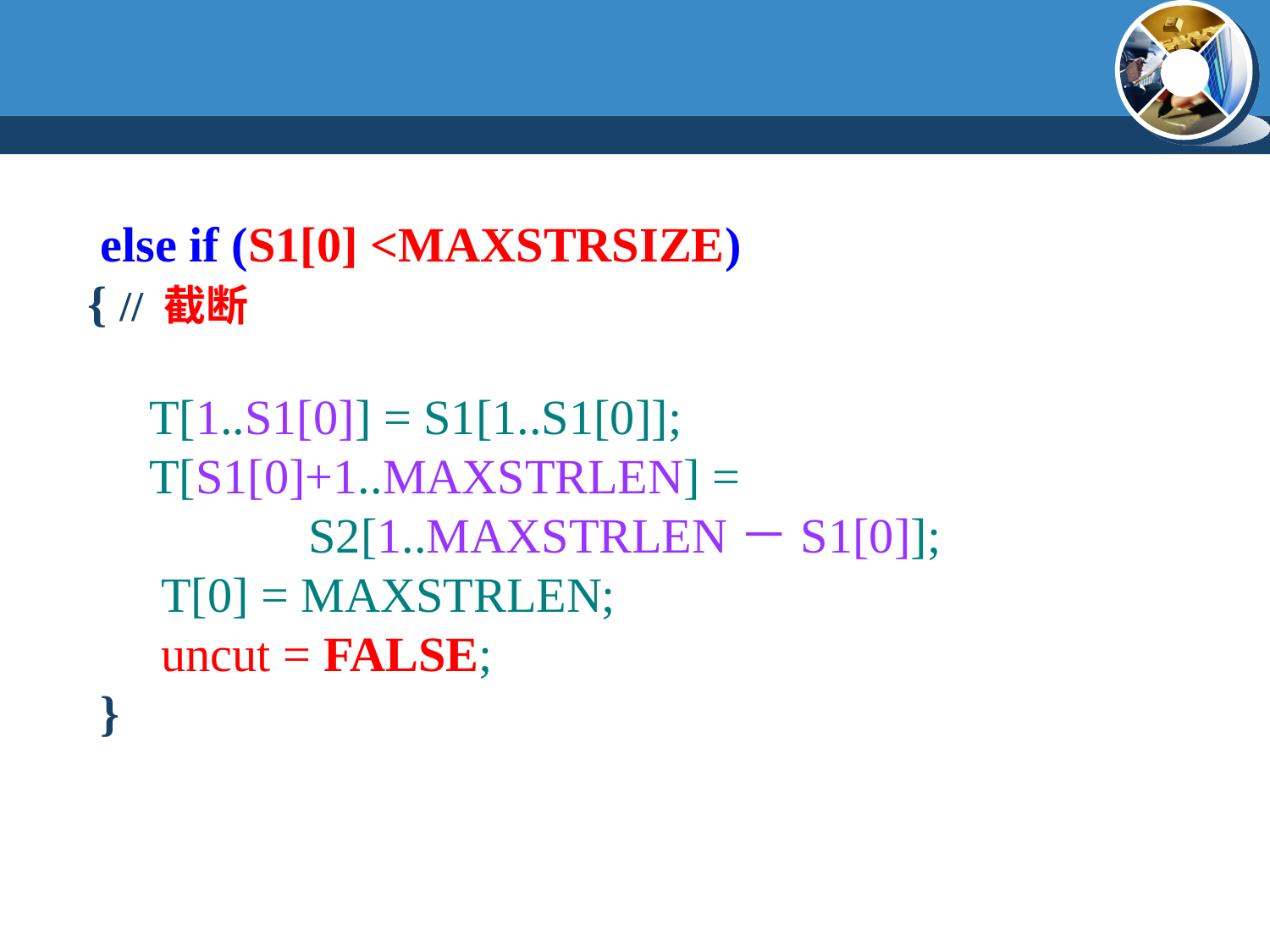

else if (S1[0] <MAXSTRSIZE)
{ // 截断
     T[1..S1[0]] = S1[1..S1[0]];
     T[S1[0]+1..MAXSTRLEN] =
                  S2[1..MAXSTRLEN－S1[0]];
      T[0] = MAXSTRLEN;
      uncut = FALSE;
 }